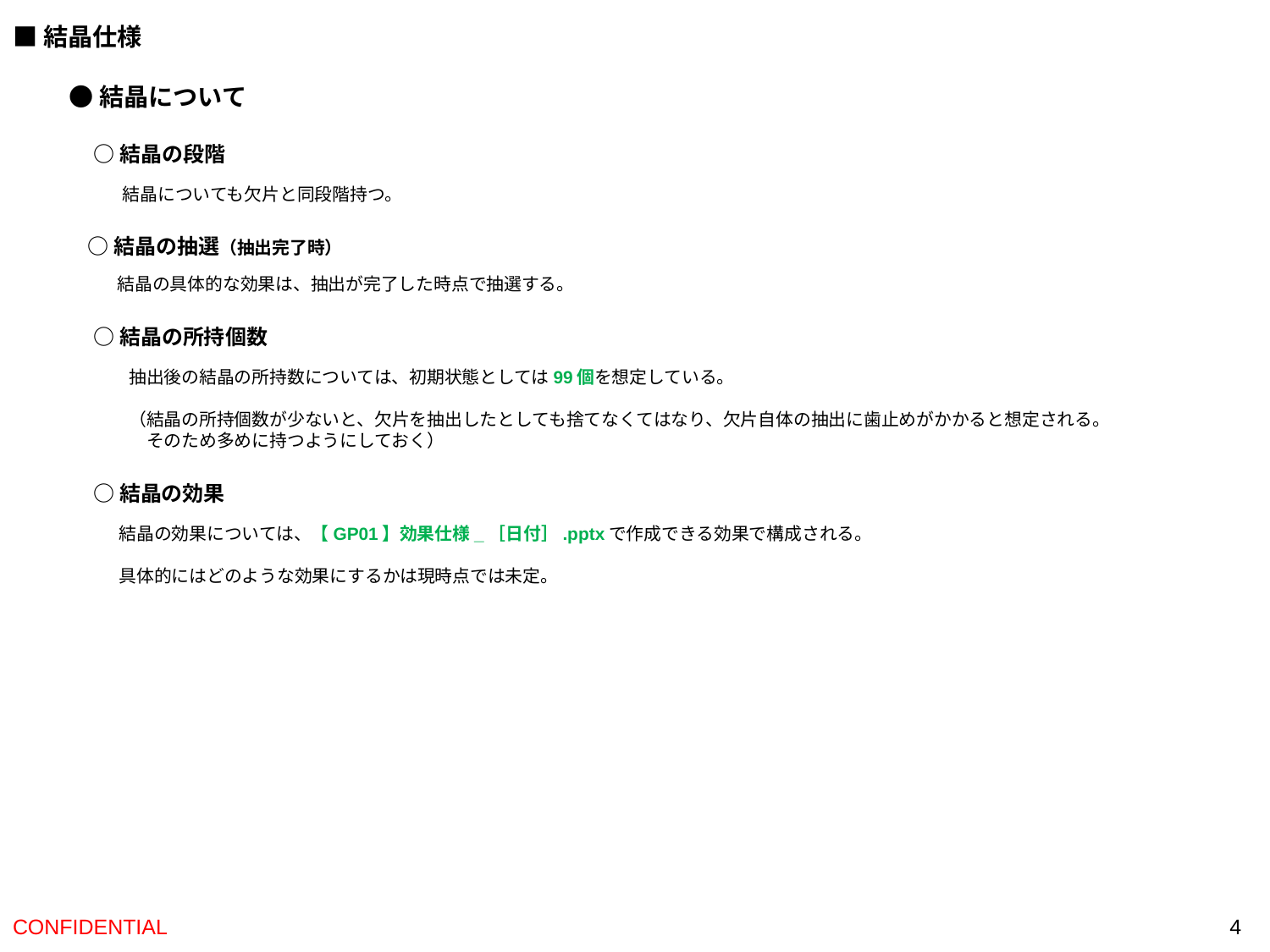

■結晶仕様
●結晶について
○結晶の段階
結晶についても欠片と同段階持つ。
○結晶の抽選（抽出完了時）
結晶の具体的な効果は、抽出が完了した時点で抽選する。
○結晶の所持個数
抽出後の結晶の所持数については、初期状態としては99個を想定している。

（結晶の所持個数が少ないと、欠片を抽出したとしても捨てなくてはなり、欠片自体の抽出に歯止めがかかると想定される。
　そのため多めに持つようにしておく）
○結晶の効果
結晶の効果については、【GP01】効果仕様_［日付］.pptxで作成できる効果で構成される。

具体的にはどのような効果にするかは現時点では未定。
4
CONFIDENTIAL